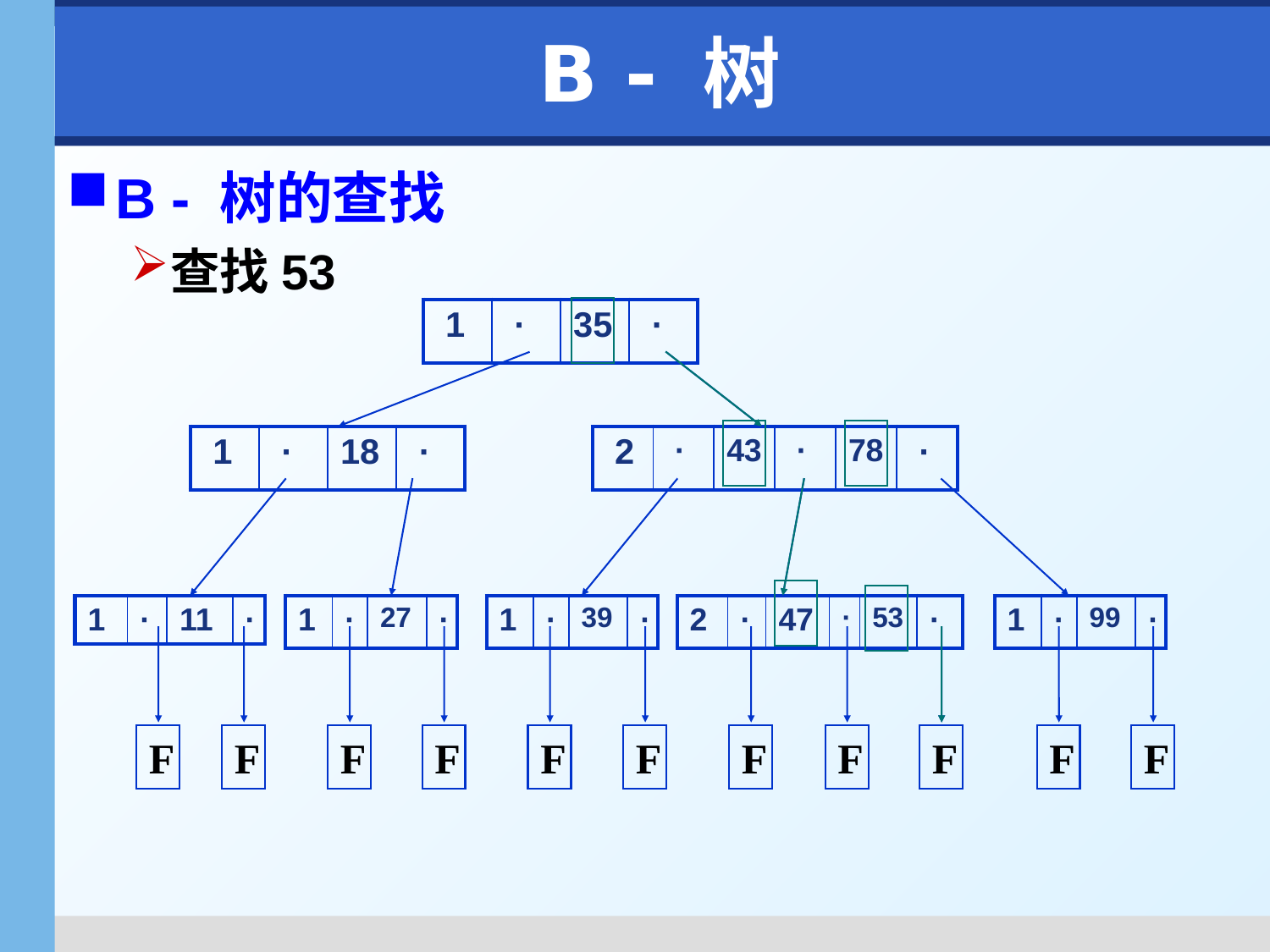

# B - 树
B - 树的查找
查找53

| 1 | · | 35 | · |
| --- | --- | --- | --- |

| 1 | · | 18 | · |
| --- | --- | --- | --- |
| 2 | · | 43 | · | 78 | · |
| --- | --- | --- | --- | --- | --- |

| 1 | · | 11 | · |
| --- | --- | --- | --- |
| 1 | · | 27 | · |
| --- | --- | --- | --- |
| 1 | · | 39 | · |
| --- | --- | --- | --- |
| 2 | · | 47 | · | 53 | · |
| --- | --- | --- | --- | --- | --- |
| 1 | · | 99 | · |
| --- | --- | --- | --- |

F
F
F
F
F
F
F
F
F
F
F